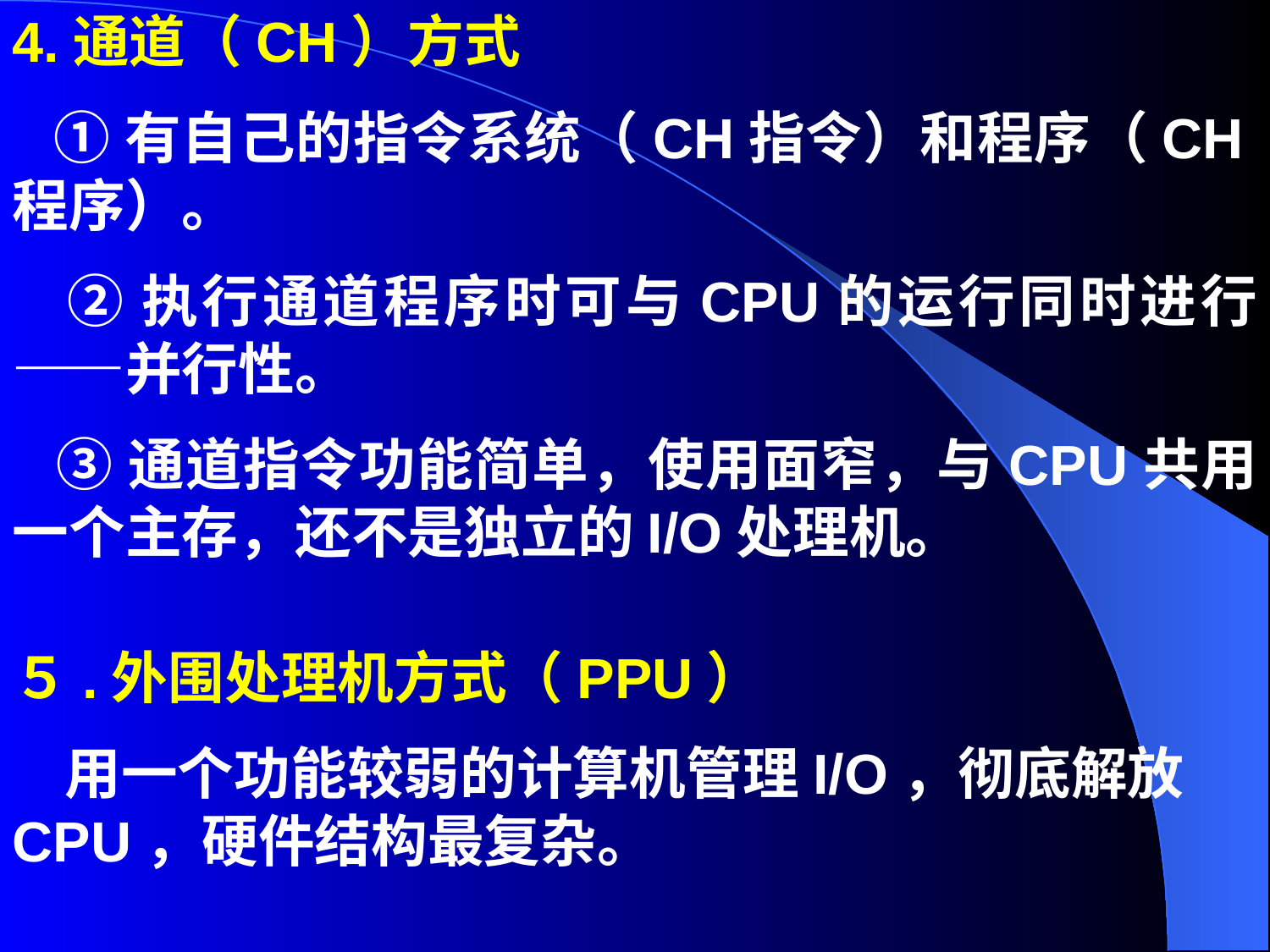

4.通道（CH）方式
   ①有自己的指令系统（CH指令）和程序（CH程序）。
   ②执行通道程序时可与CPU的运行同时进行——并行性。
   ③通道指令功能简单，使用面窄，与CPU共用一个主存，还不是独立的I/O处理机。
５.外围处理机方式（PPU）
   用一个功能较弱的计算机管理I/O，彻底解放CPU，硬件结构最复杂。
8